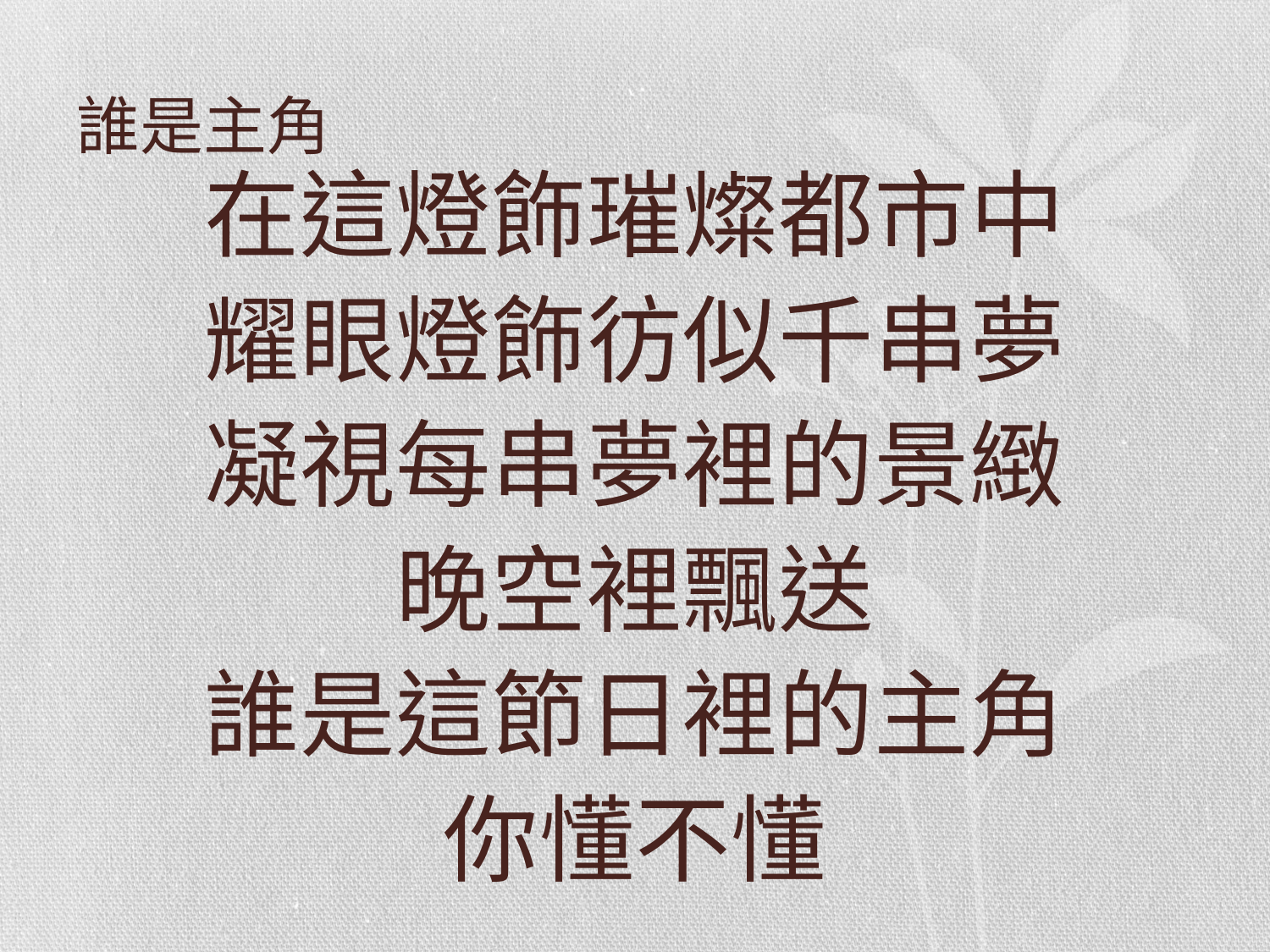

# 誰是主角
在這燈飾璀燦都市中
耀眼燈飾彷似千串夢
凝視每串夢裡的景緻
晚空裡飄送
誰是這節日裡的主角
你懂不懂